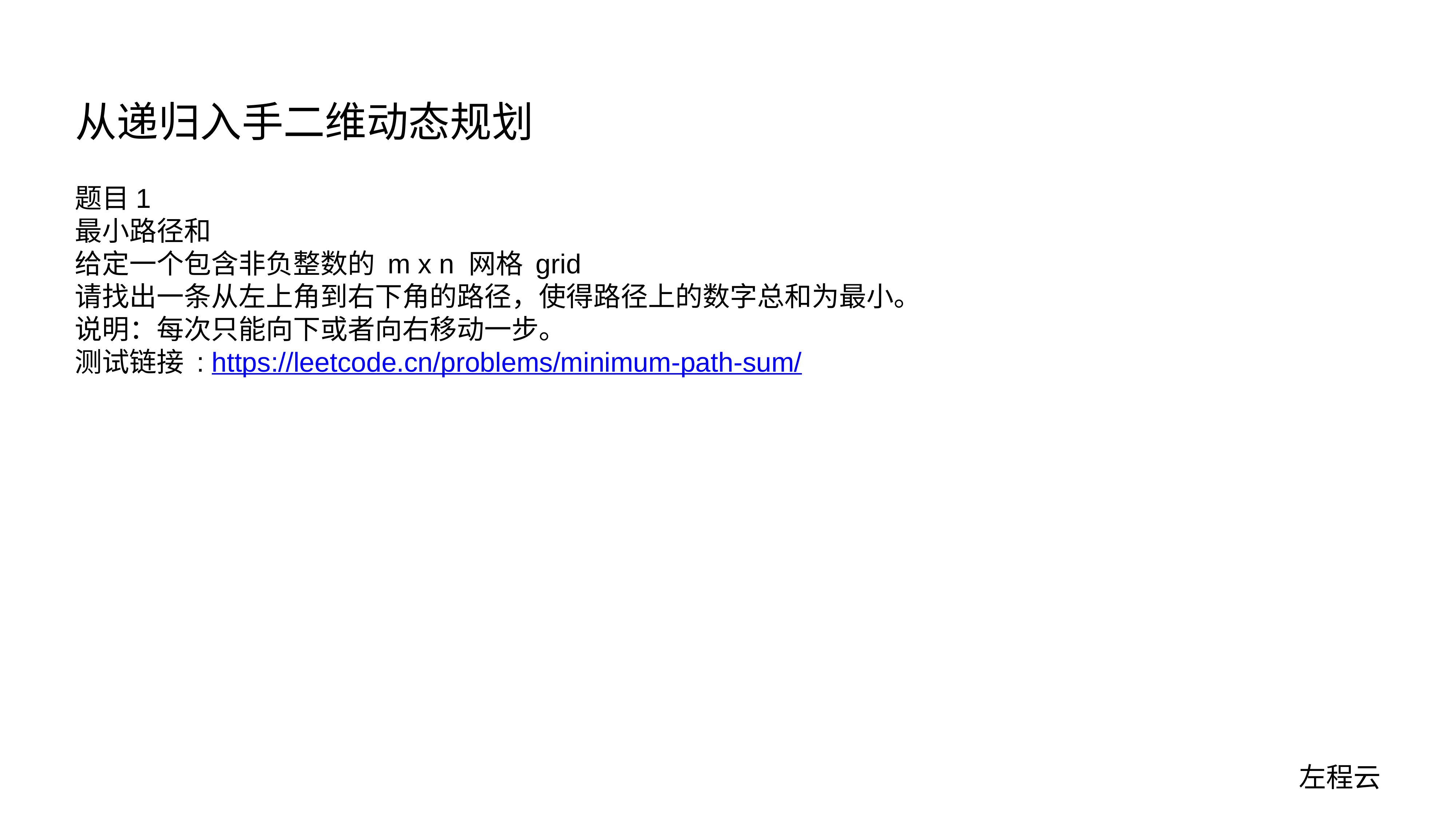

# 从递归入手二维动态规划
题目1
最小路径和
给定一个包含非负整数的 m x n 网格 grid
请找出一条从左上角到右下角的路径，使得路径上的数字总和为最小。
说明：每次只能向下或者向右移动一步。
测试链接 : https://leetcode.cn/problems/minimum-path-sum/
左程云